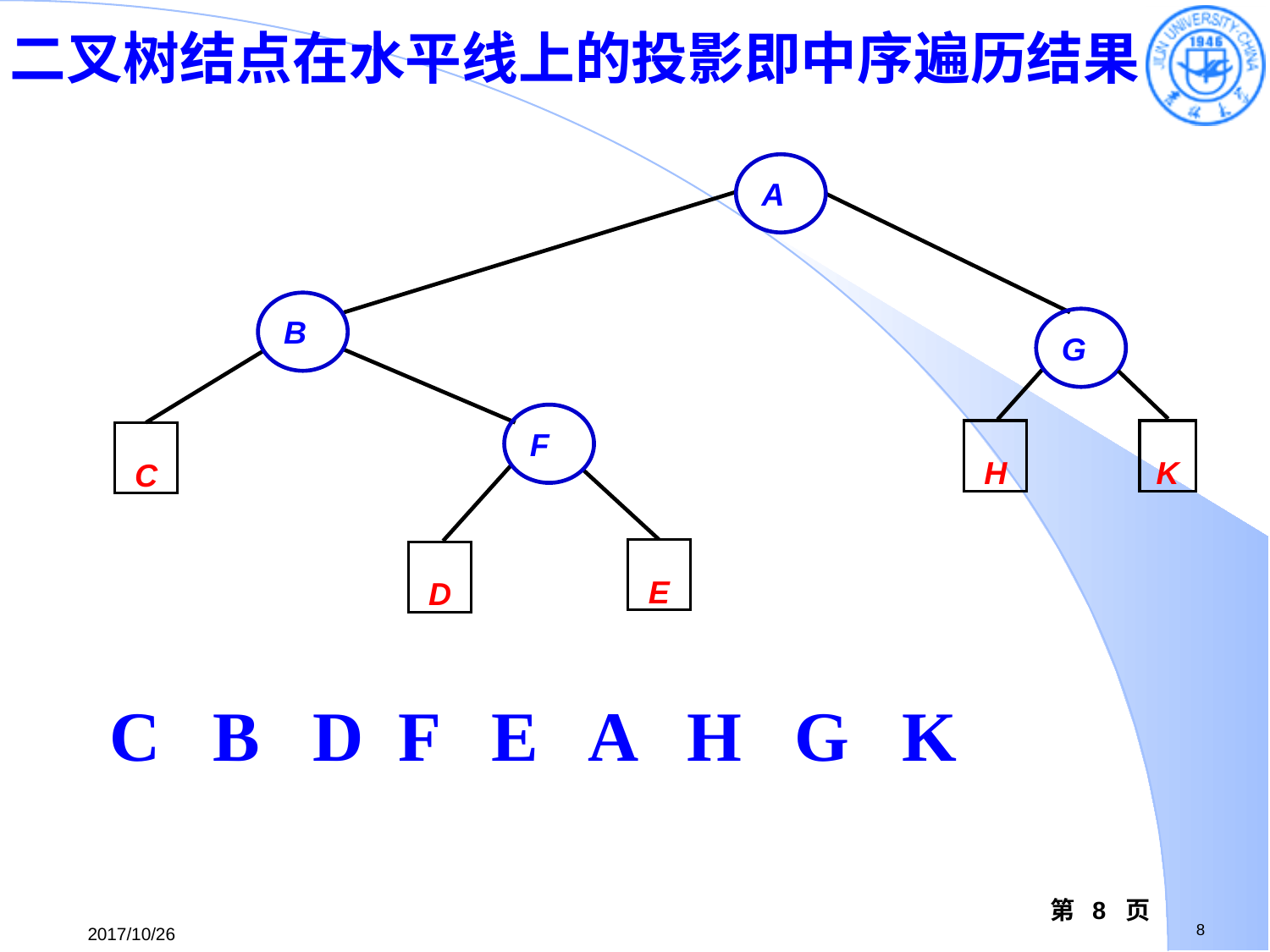

二叉树结点在水平线上的投影即中序遍历结果
A

B
G

F
H
K
C

E
D
  C   B   D  F   E   A   H   G   K
第  8  页